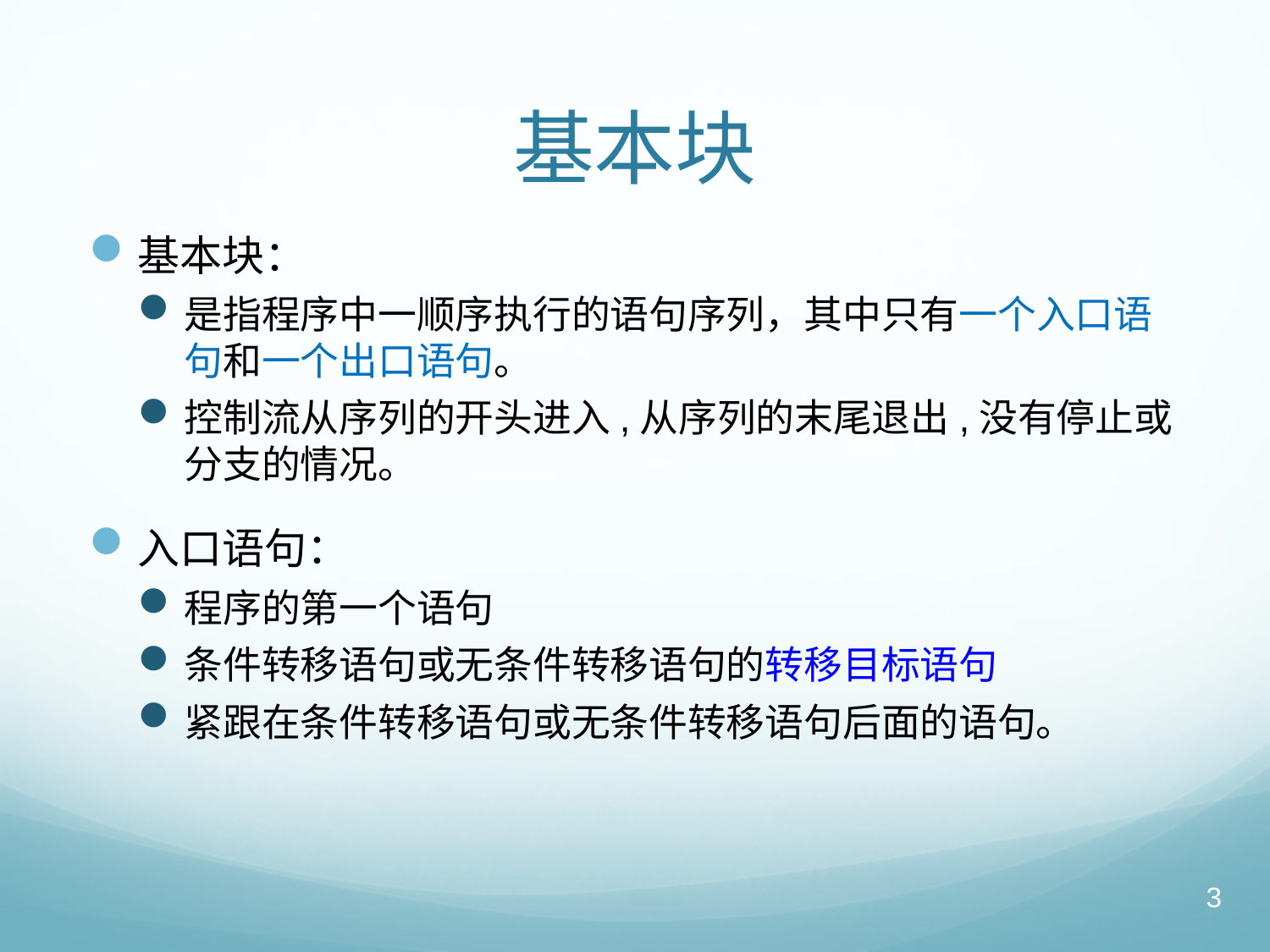

# 基本块
基本块：
是指程序中一顺序执行的语句序列，其中只有一个入口语句和一个出口语句。
控制流从序列的开头进入,从序列的末尾退出,没有停止或分支的情况。
入口语句：
程序的第一个语句
条件转移语句或无条件转移语句的转移目标语句
紧跟在条件转移语句或无条件转移语句后面的语句。
3